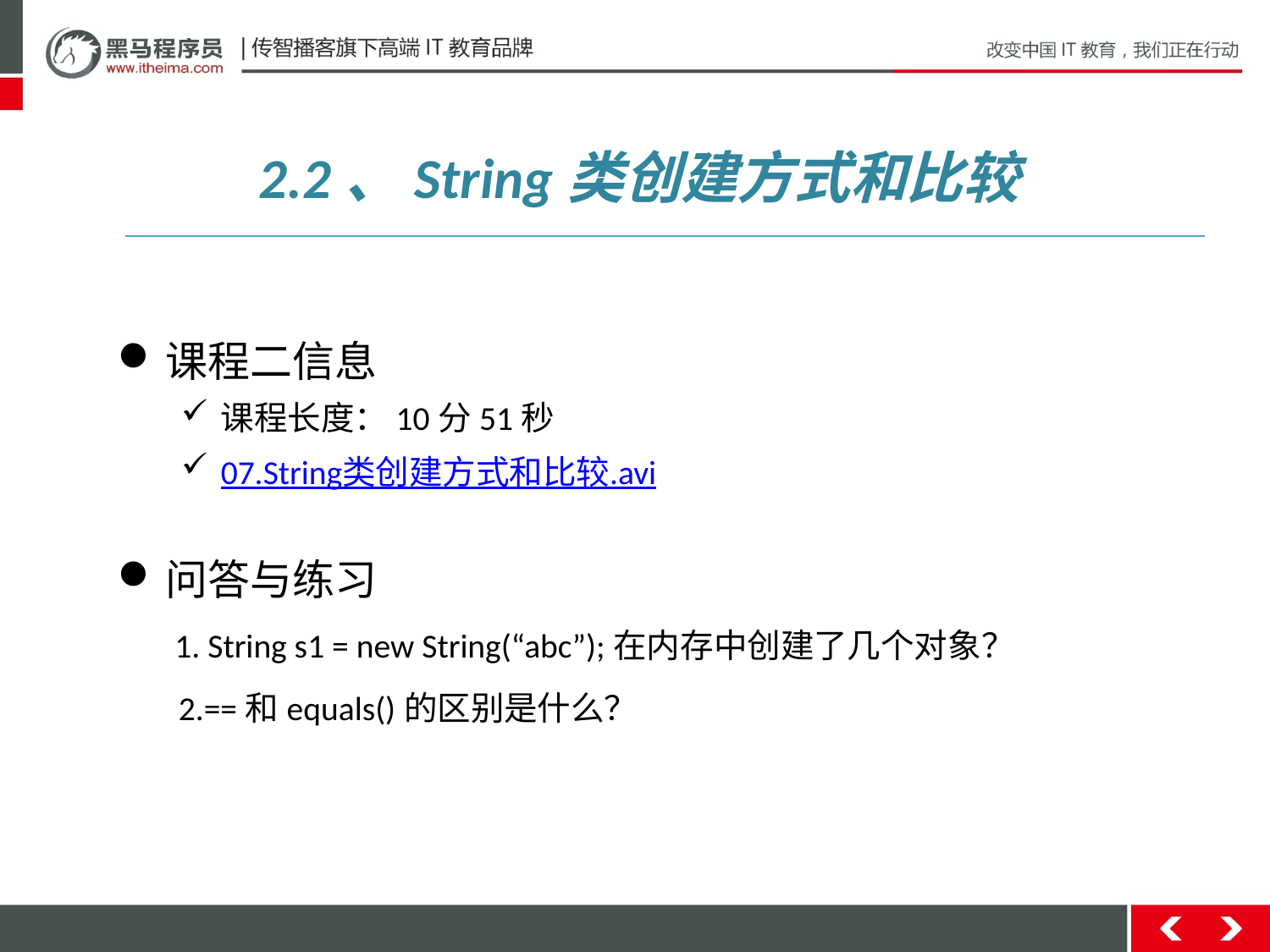

2.2、String类创建方式和比较

课程二信息
课程长度：10分51秒
07.String类创建方式和比较.avi

问答与练习
      1. String s1 = new String(“abc”);在内存中创建了几个对象？
        2.==和equals()的区别是什么？